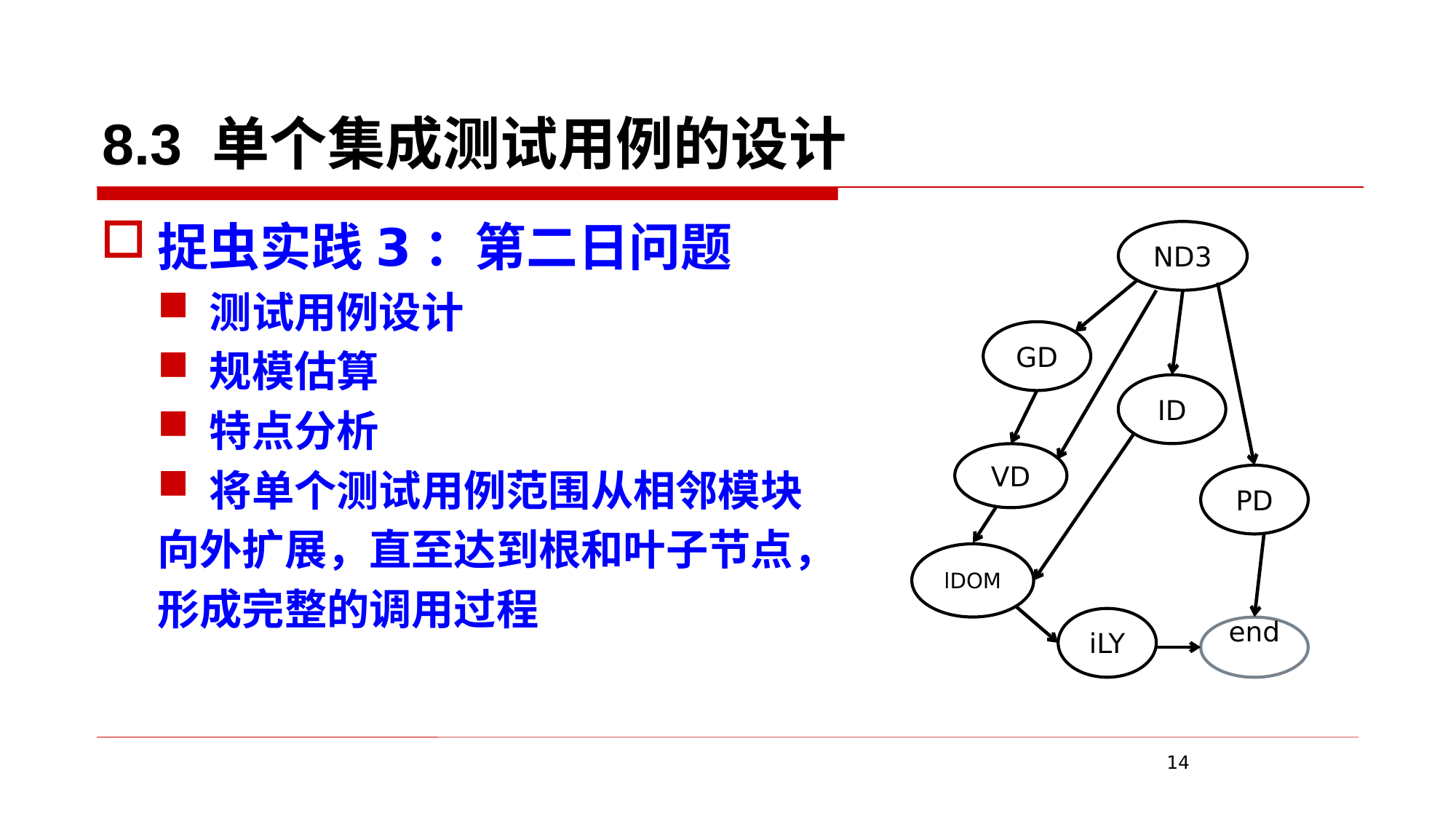

8.3 单个集成测试用例的设计
捉虫实践3：第二日问题
测试用例设计
规模估算
特点分析
将单个测试用例范围从相邻模块
向外扩展，直至达到根和叶子节点，
形成完整的调用过程
ND3
GD
ID
VD
PD
lDOM
iLY
endd
14